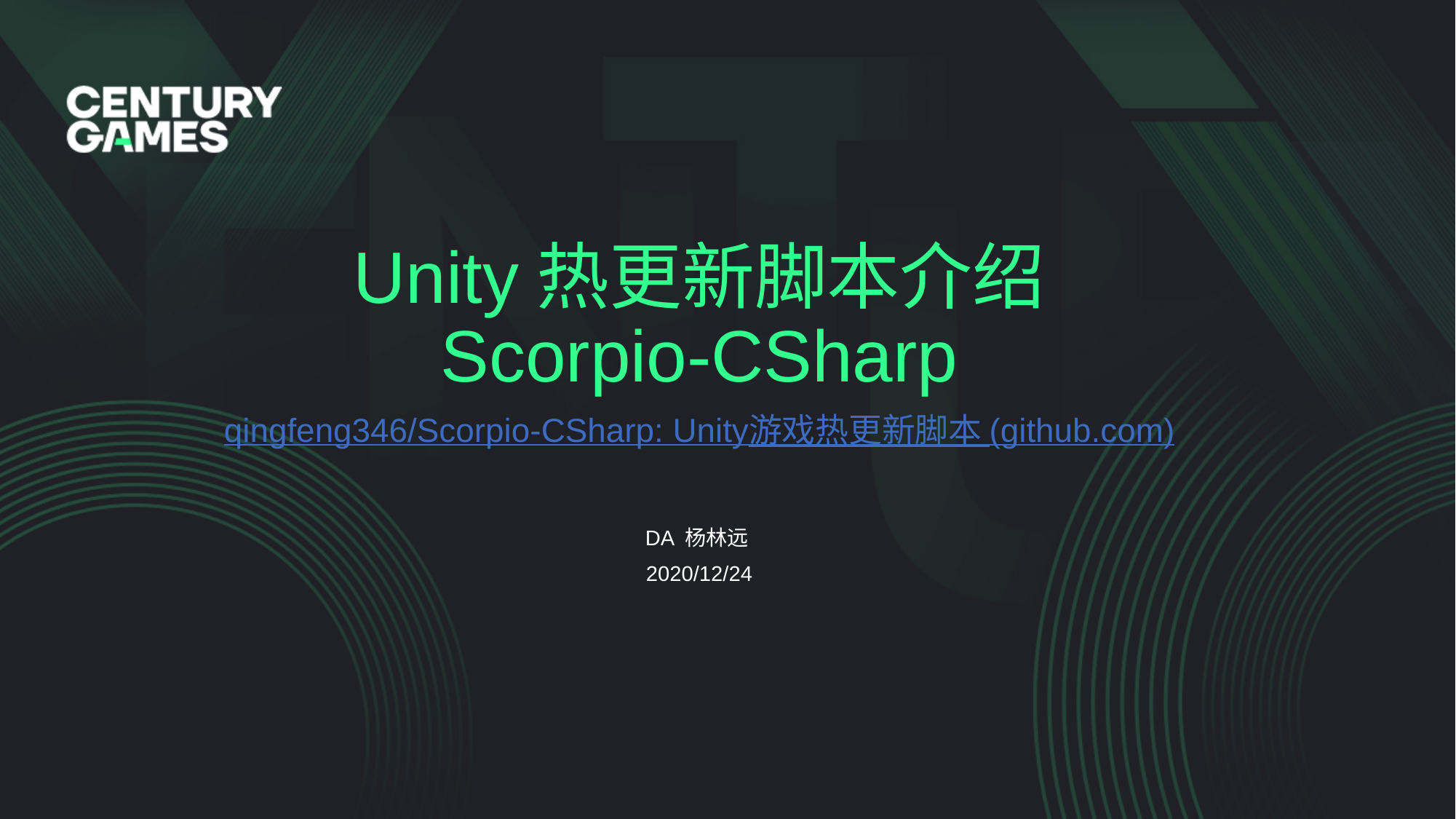

# Unity热更新脚本介绍 Scorpio-CSharp
qingfeng346/Scorpio-CSharp: Unity游戏热更新脚本 (github.com)
DA 杨林远
2020/12/24